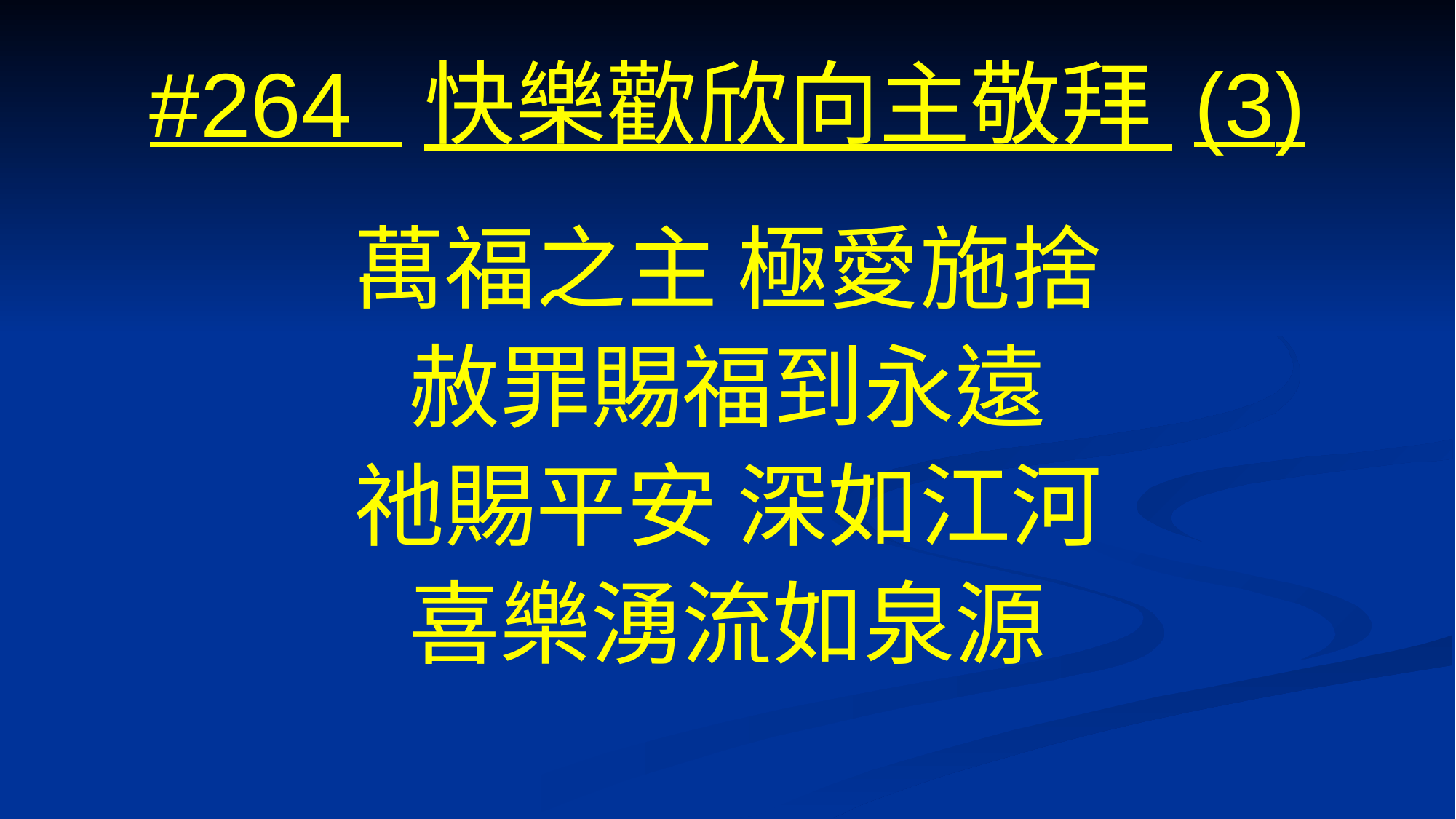

# #264  快樂歡欣向主敬拜 (3)
萬福之主 極愛施捨
赦罪賜福到永遠
祂賜平安 深如江河
喜樂湧流如泉源